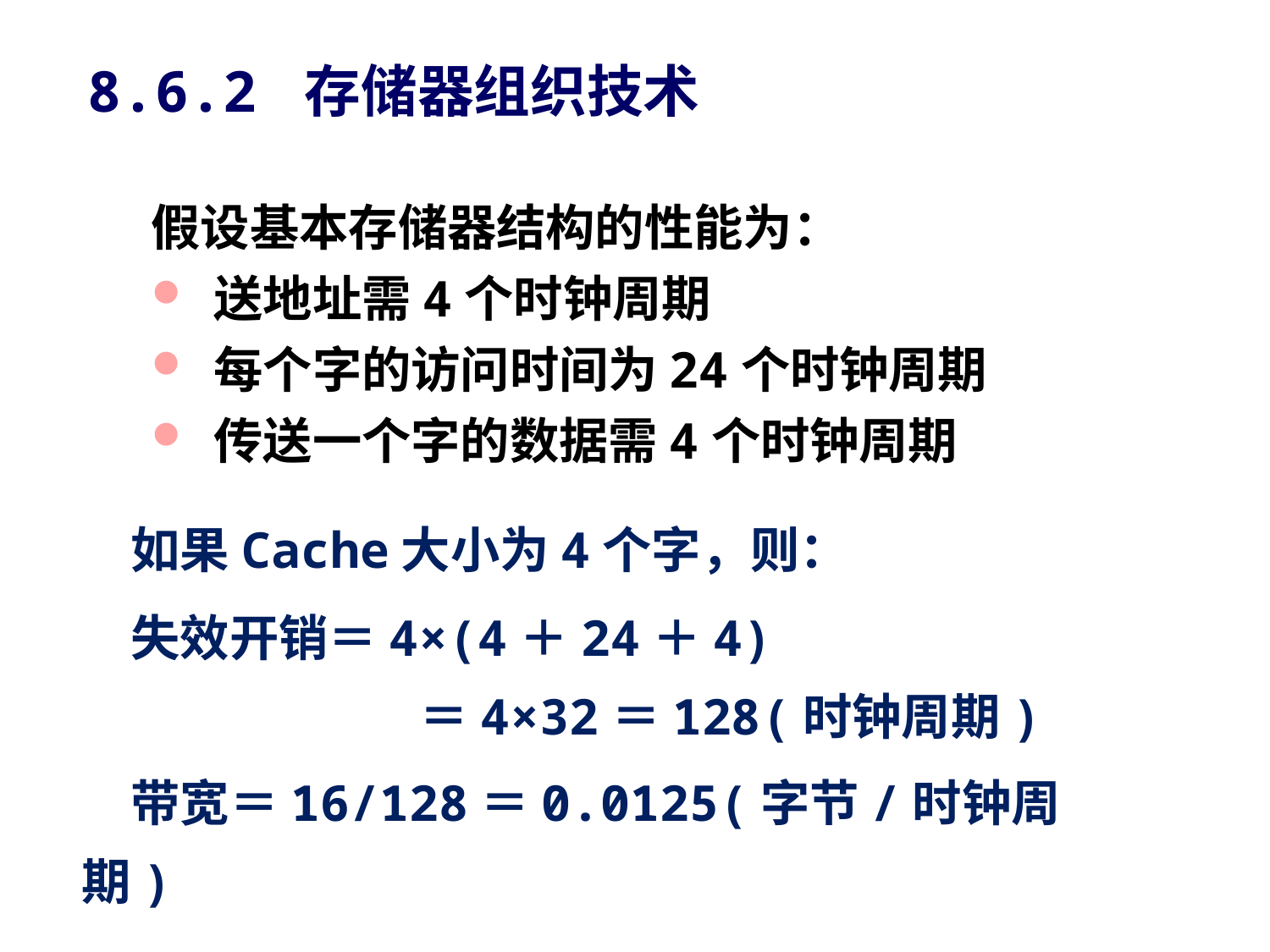

8.6.2 存储器组织技术
假设基本存储器结构的性能为：
 送地址需4个时钟周期
 每个字的访问时间为24个时钟周期
 传送一个字的数据需4个时钟周期
   如果Cache大小为4个字，则：
   失效开销＝4×(4＋24＋4)
           ＝4×32＝128(时钟周期)
   带宽＝16/128＝0.0125(字节/时钟周期)